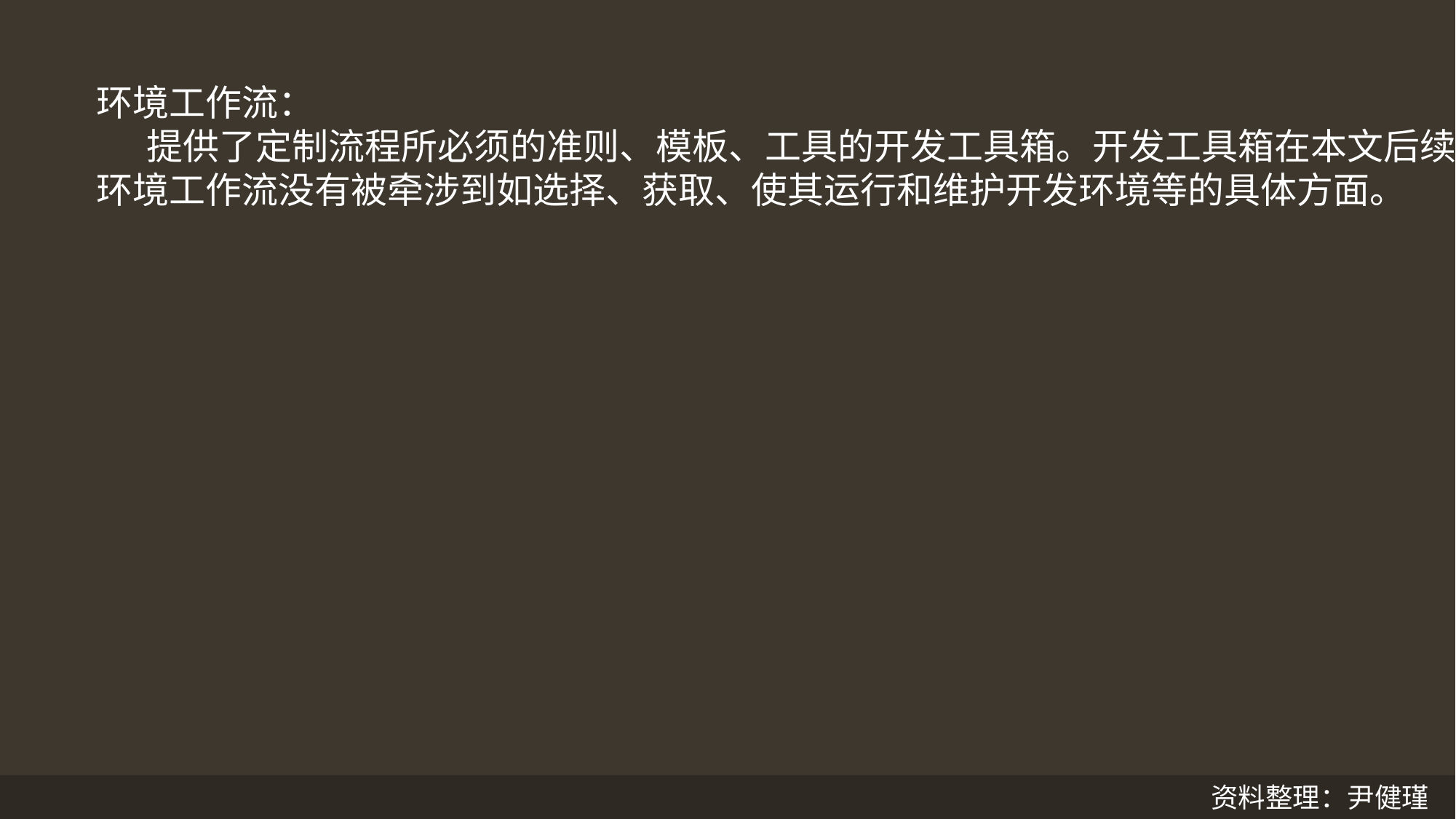

环境工作流：
     提供了定制流程所必须的准则、模板、工具的开发工具箱。开发工具箱在本文后续的"定制流程的开发工具箱"中更详尽的讨论。
环境工作流没有被牵涉到如选择、获取、使其运行和维护开发环境等的具体方面。
资料整理：尹健瑾